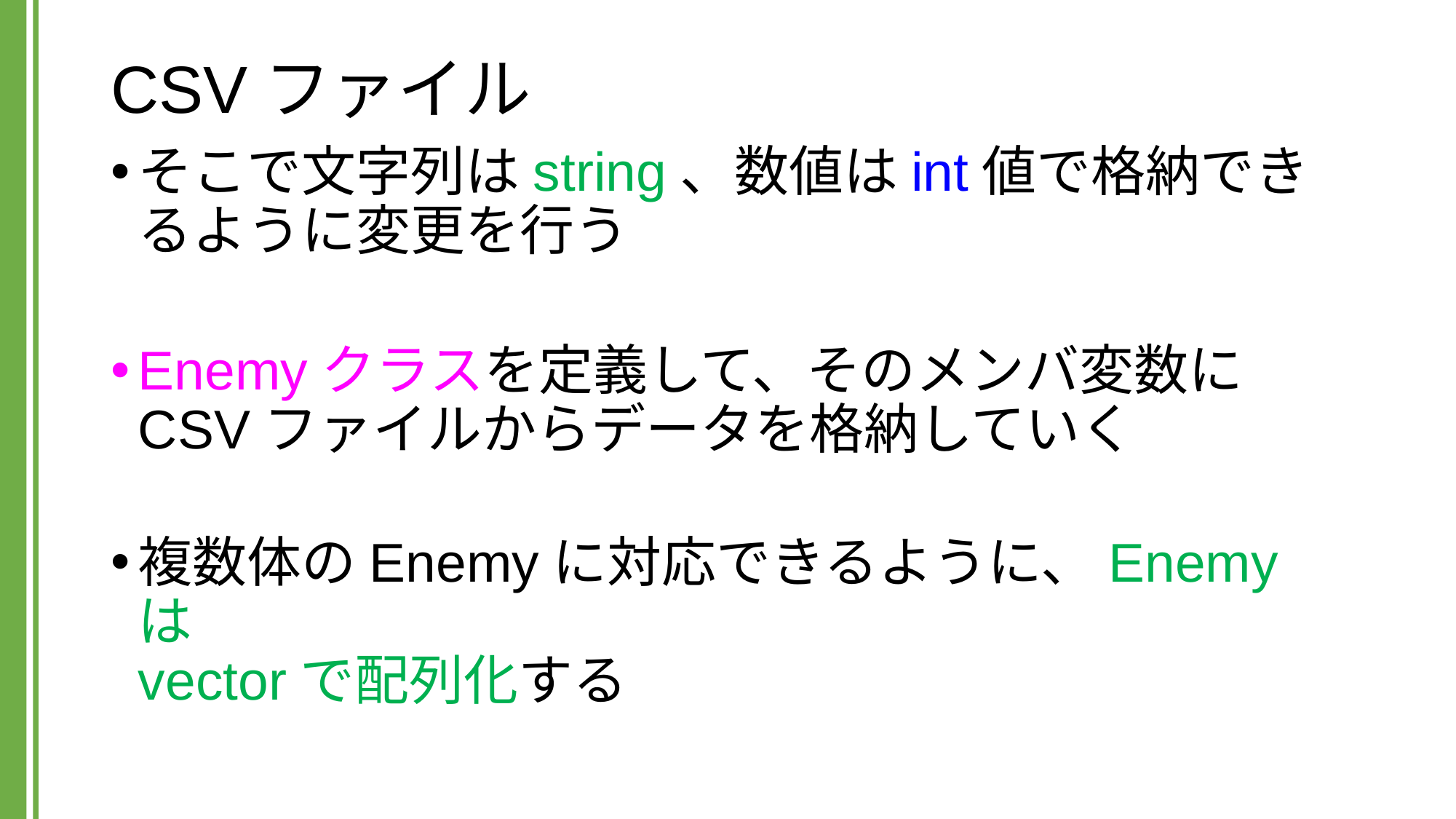

# CSVファイル
そこで文字列はstring、数値はint値で格納できるように変更を行う
Enemyクラスを定義して、そのメンバ変数にCSVファイルからデータを格納していく
複数体のEnemyに対応できるように、Enemyは
vectorで配列化する